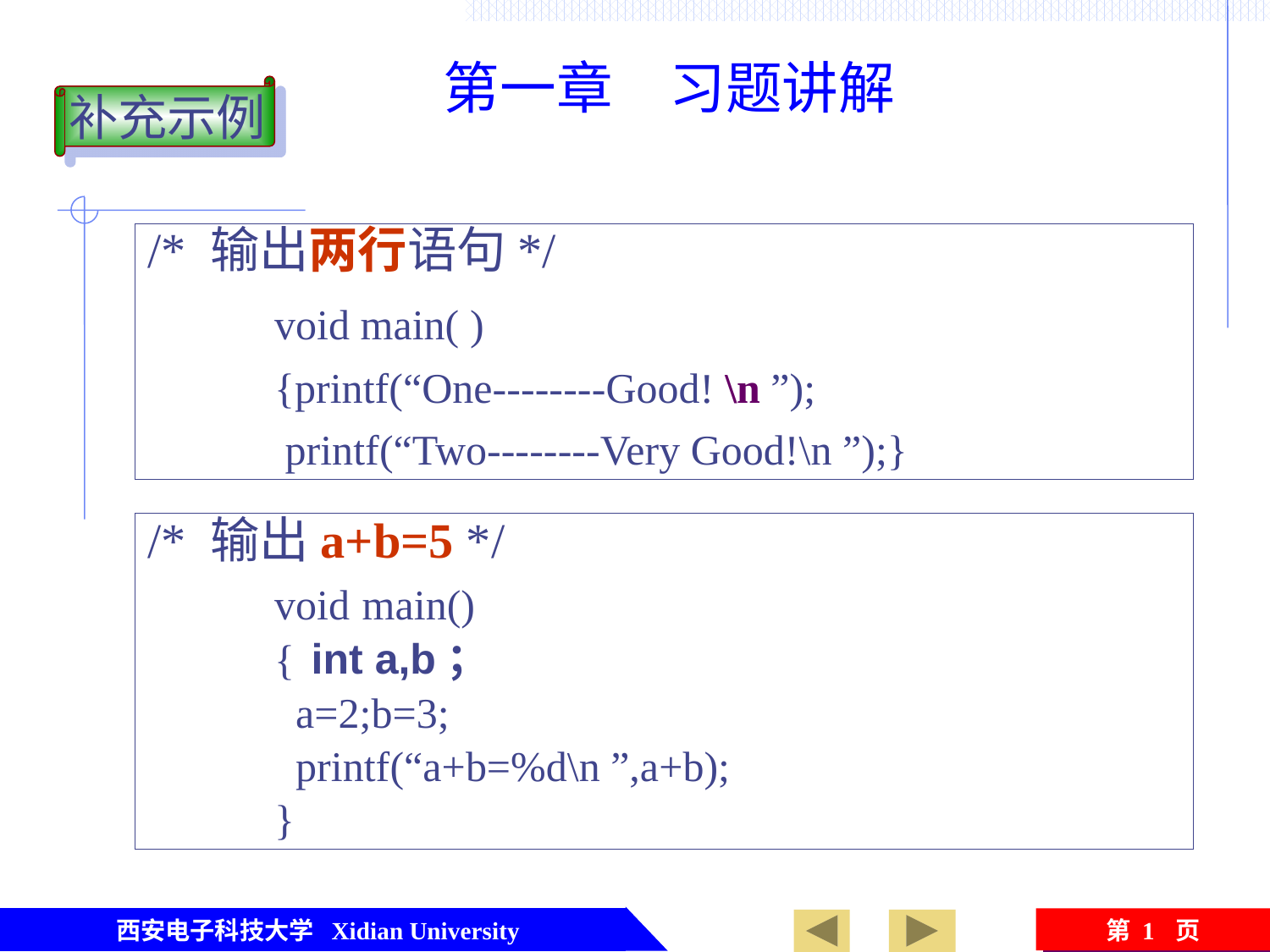

第一章　习题讲解
补充示例
/* 输出两行语句*/
	void main( )
	{printf(“One--------Good! \n ”);
	 printf(“Two--------Very Good!\n ”);}
/* 输出a+b=5 */
	void main()
	{
              a=2;b=3;
	  printf(“a+b=%d\n ”,a+b);
            }
int a,b；

西安电子科技大学  Xidian University
第 1 页